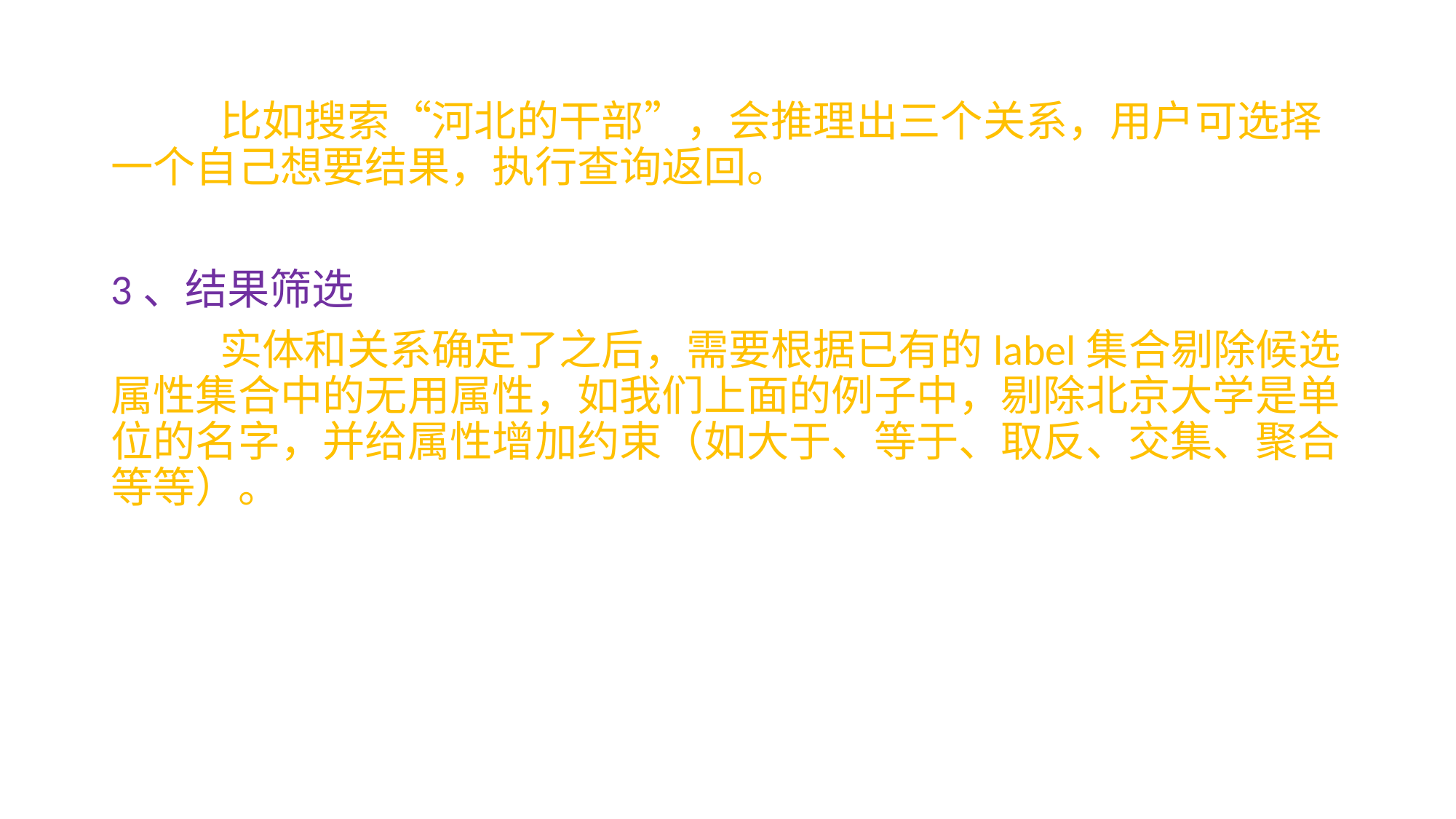

比如搜索“河北的干部”，会推理出三个关系，用户可选择一个自己想要结果，执行查询返回。

3、结果筛选
	实体和关系确定了之后，需要根据已有的label集合剔除候选属性集合中的无用属性，如我们上面的例子中，剔除北京大学是单位的名字，并给属性增加约束（如大于、等于、取反、交集、聚合等等）。